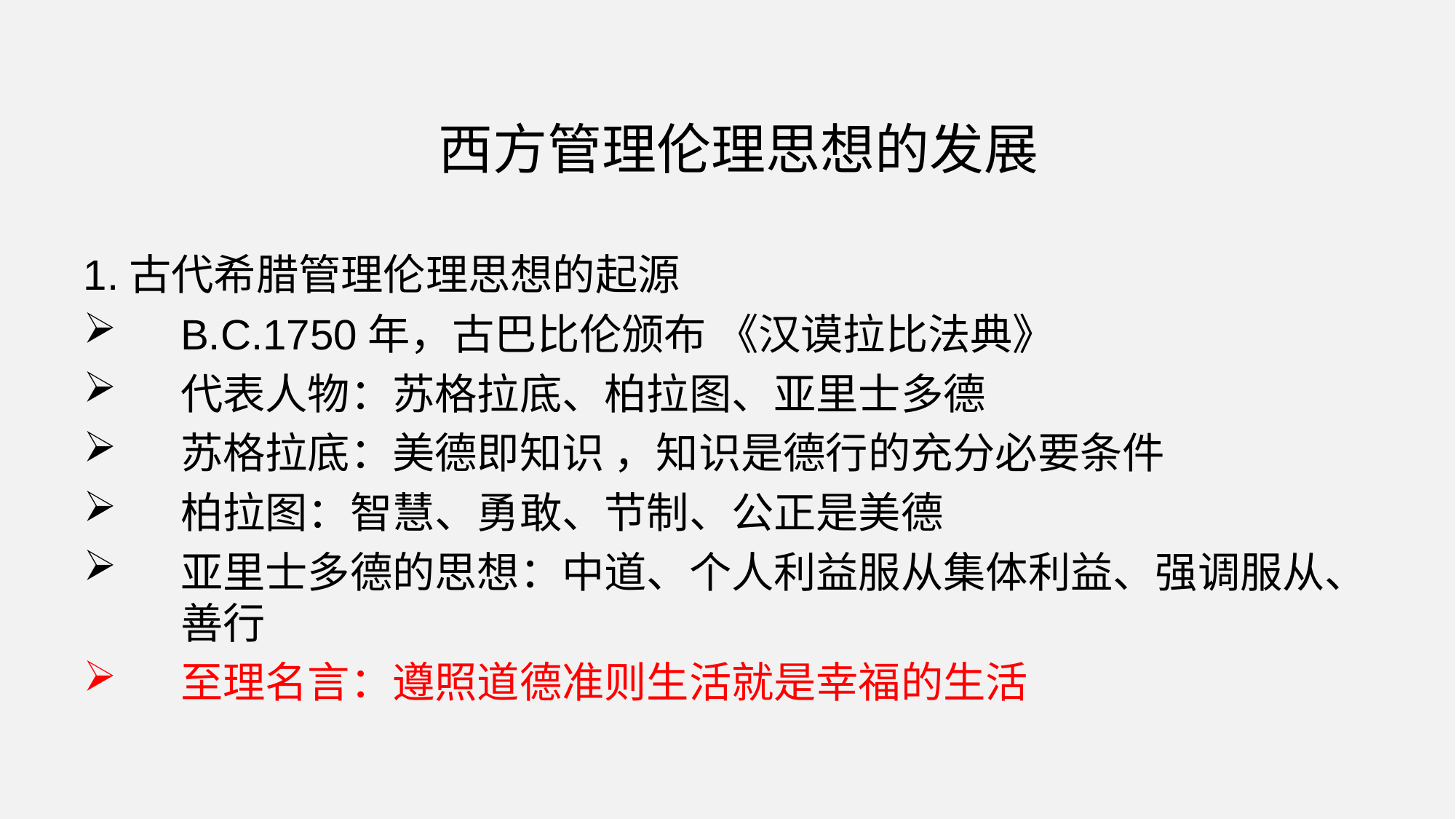

西方管理伦理思想的发展

1.古代希腊管理伦理思想的起源
B.C.1750年，古巴比伦颁布 《汉谟拉比法典》
代表人物：苏格拉底、柏拉图、亚里士多德
苏格拉底：美德即知识 ，知识是德行的充分必要条件
柏拉图：智慧、勇敢、节制、公正是美德
亚里士多德的思想：中道、个人利益服从集体利益、强调服从、善行
至理名言：遵照道德准则生活就是幸福的生活